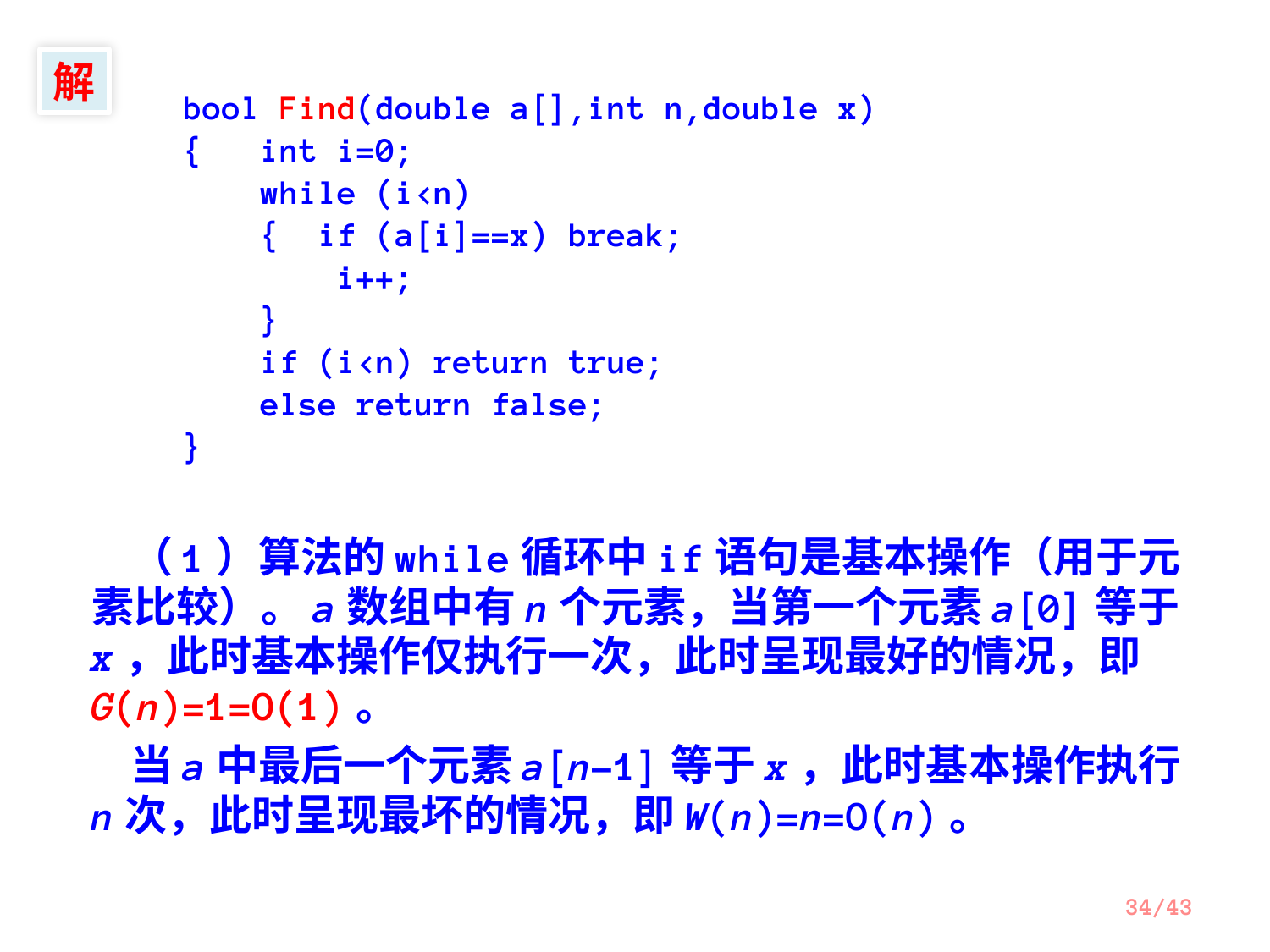

解
bool Find(double a[],int n,double x)
{   int i=0;
    while (i<n)
    {  if (a[i]==x) break;
        i++;
    }
    if (i<n) return true;
    else return false;
}
   （1）算法的while循环中if语句是基本操作（用于元素比较）。a数组中有n个元素，当第一个元素a[0]等于x，此时基本操作仅执行一次，此时呈现最好的情况，即G(n)=1=O(1)。
   当a中最后一个元素a[n-1]等于x，此时基本操作执行n次，此时呈现最坏的情况，即W(n)=n=O(n)。
34/43